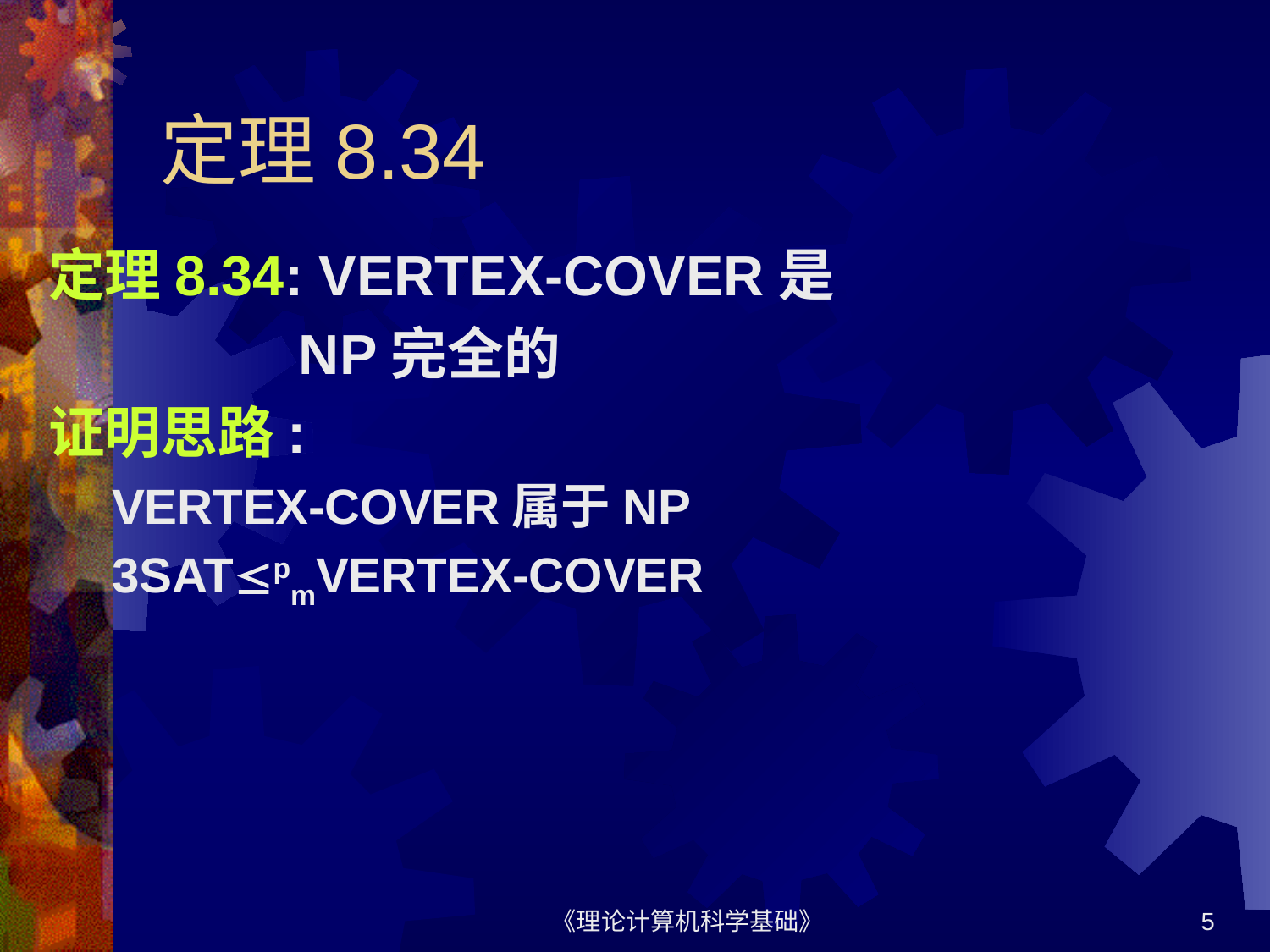

# 定理8.34
定理8.34: VERTEX-COVER是
                NP完全的
证明思路:
VERTEX-COVER属于NP
3SAT≤pmVERTEX-COVER
《理论计算机科学基础》
5